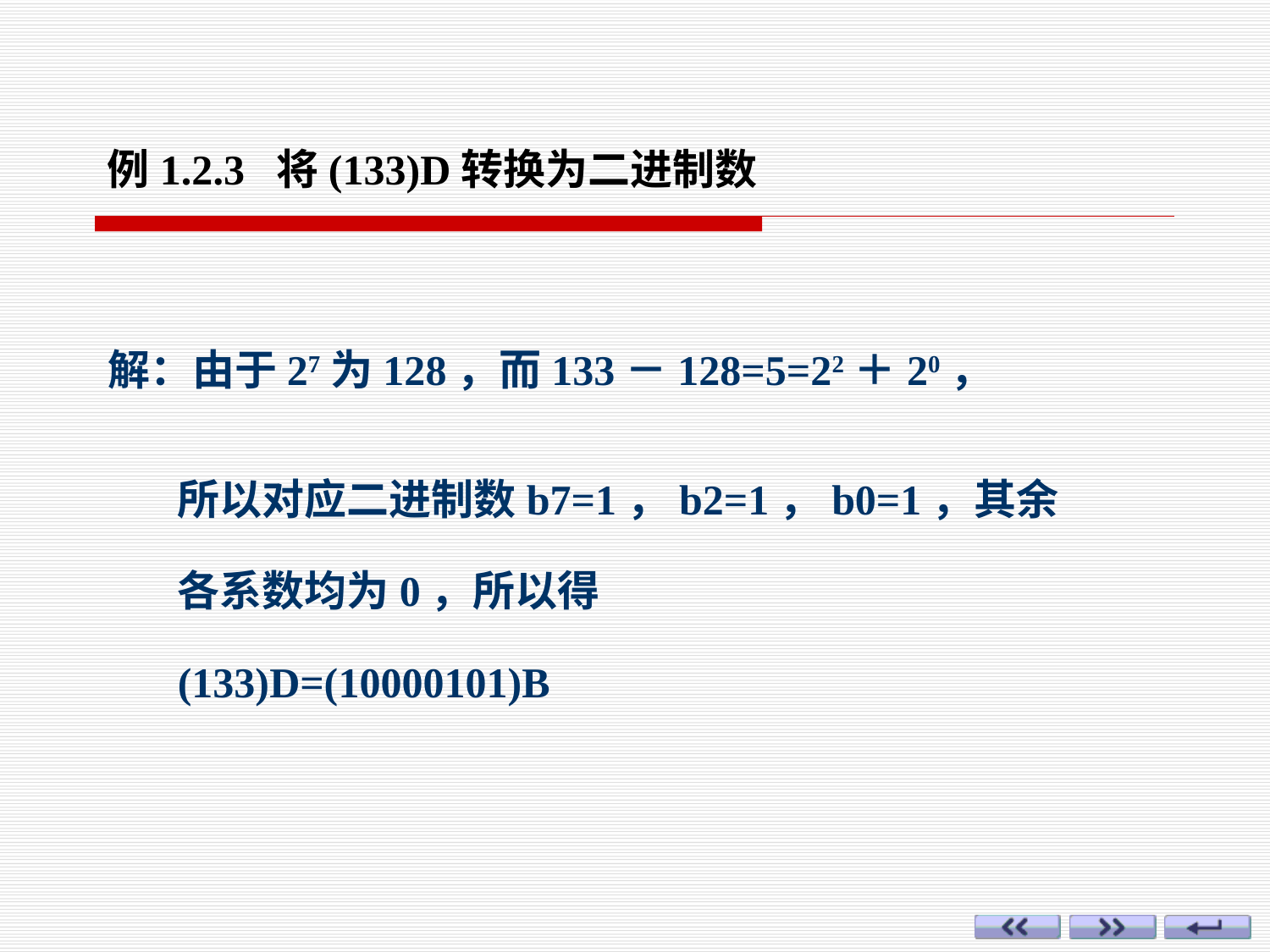

例1.2.3  将(133)D转换为二进制数
解：由于27为128，而133－128=5=22＋20，
所以对应二进制数b7=1，b2=1，b0=1，其余各系数均为0，所以得
(133)D=(10000101)B